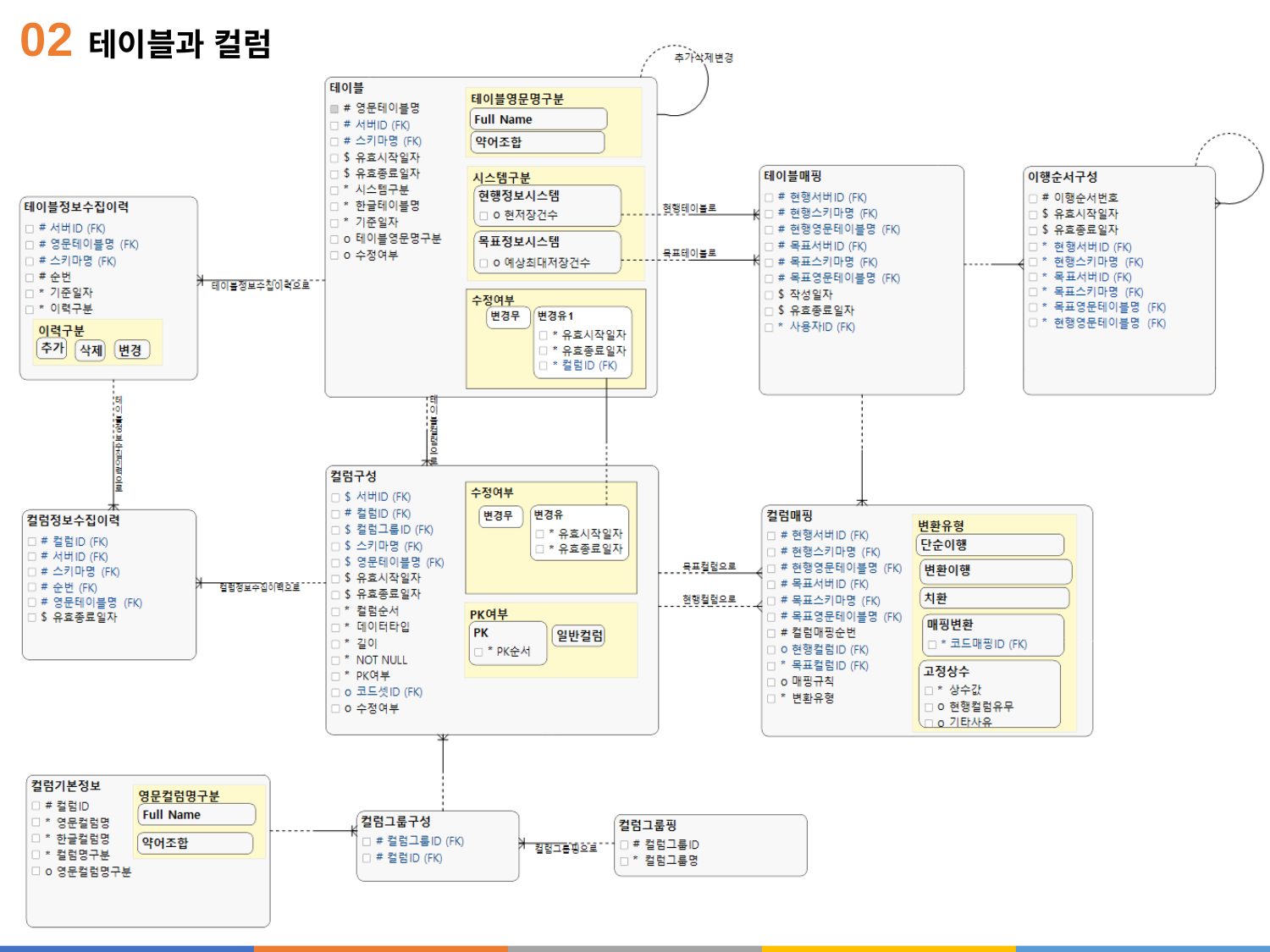

테이블과 컬럼
02
|  |
| --- |